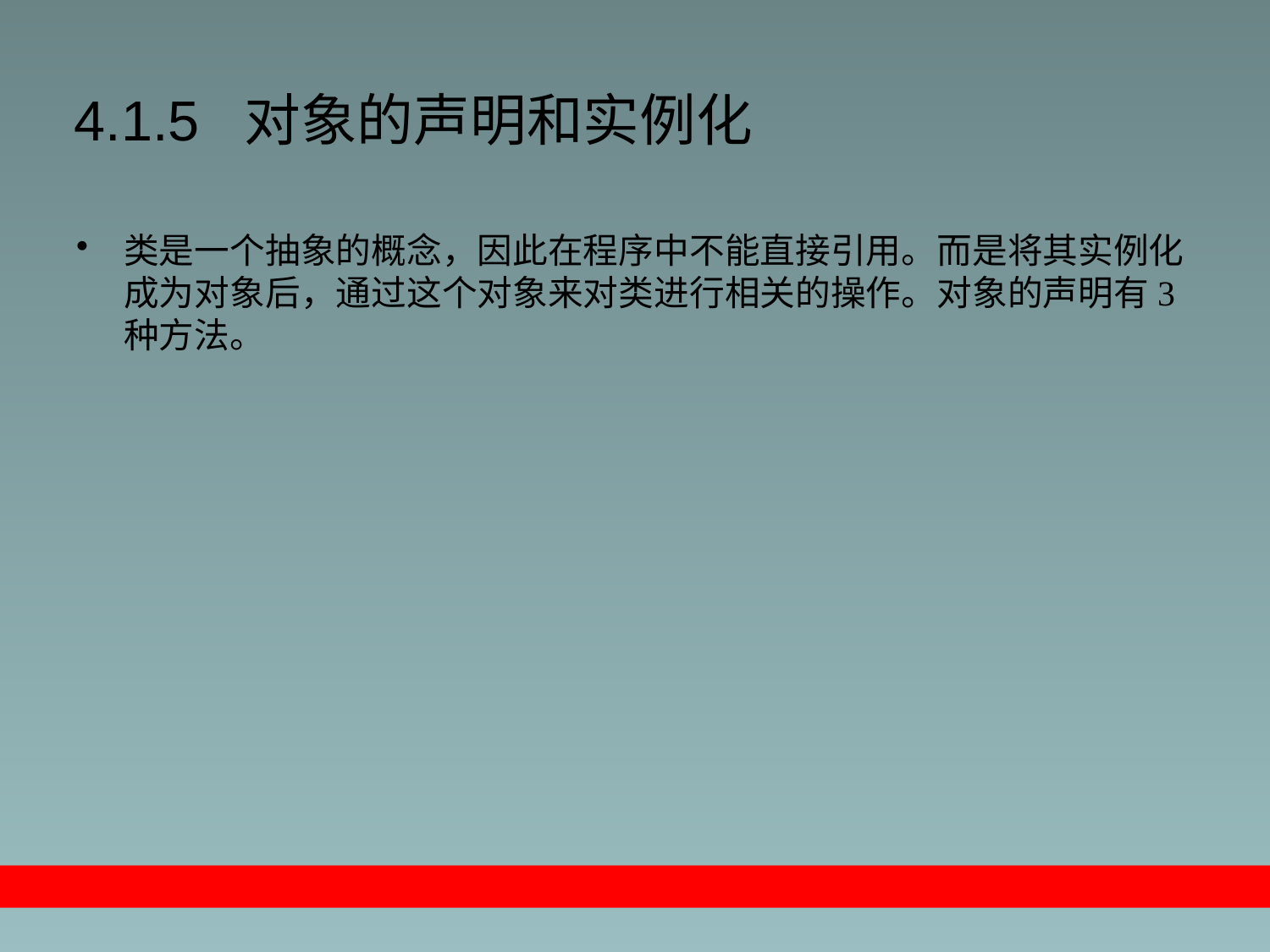

# 4.1.5  对象的声明和实例化
类是一个抽象的概念，因此在程序中不能直接引用。而是将其实例化成为对象后，通过这个对象来对类进行相关的操作。对象的声明有3种方法。